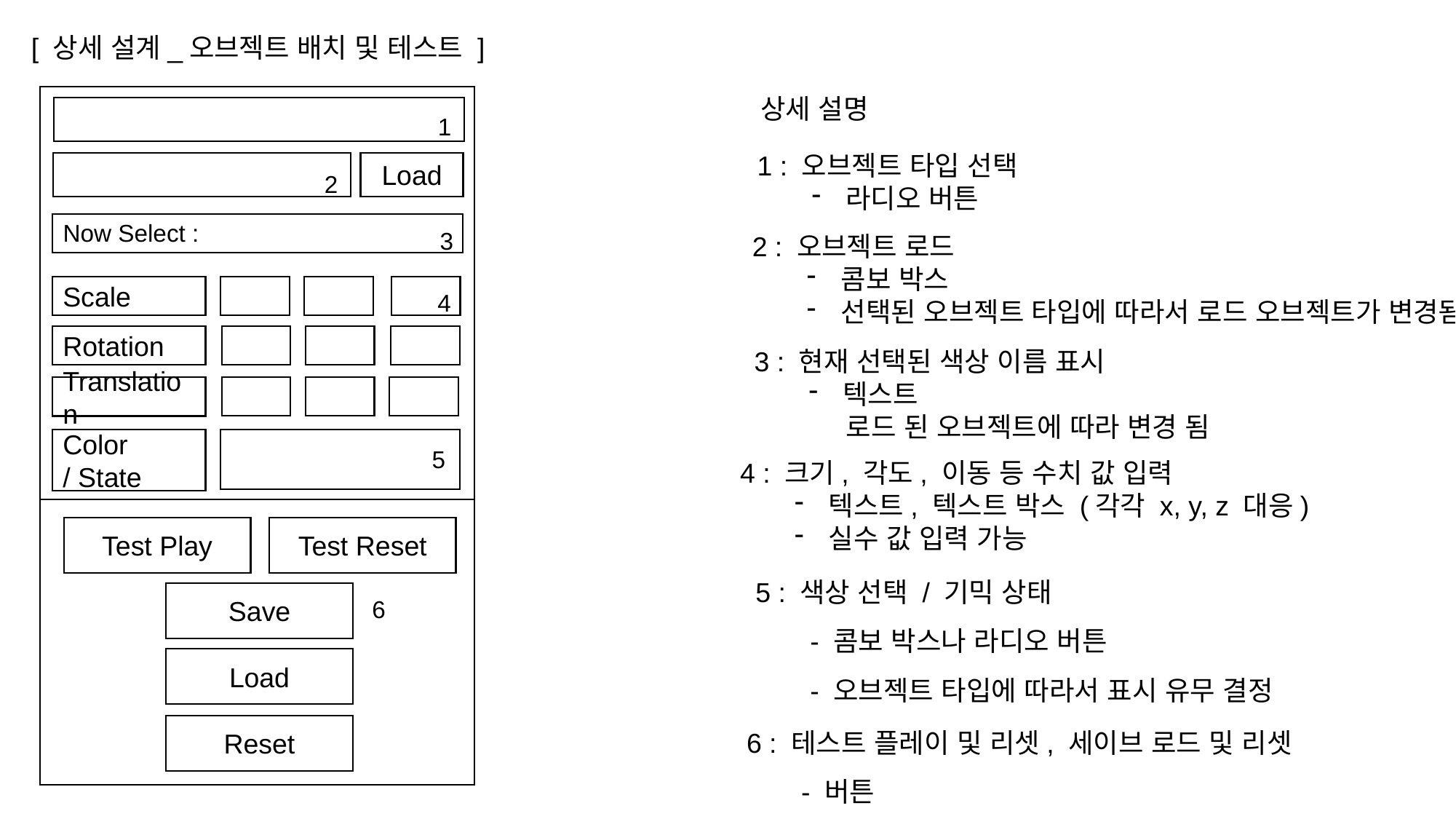

[ 상세 설계_오브젝트 배치 및 테스트 ]

상세 설명
1

1 : 오브젝트 타입 선택
라디오 버튼
2

Load
3
2 : 오브젝트 로드
콤보 박스
선택된 오브젝트 타입에 따라서 로드 오브젝트가 변경됨
Now Select :
4
Scale

3 : 현재 선택된 색상 이름 표시
텍스트
    로드 된 오브젝트에 따라 변경 됨
Rotation

Translation
5
Color
/ State

4 : 크기, 각도, 이동 등 수치 값 입력
텍스트, 텍스트 박스 (각각 x, y, z 대응)
실수 값 입력 가능

Test Play
Test Reset
5 : 색상 선택 / 기믹 상태
- 콤보 박스나 라디오 버튼
- 오브젝트 타입에 따라서 표시 유무 결정
6
Save
Load
6 : 테스트 플레이 및 리셋, 세이브 로드 및 리셋
- 버튼
Reset